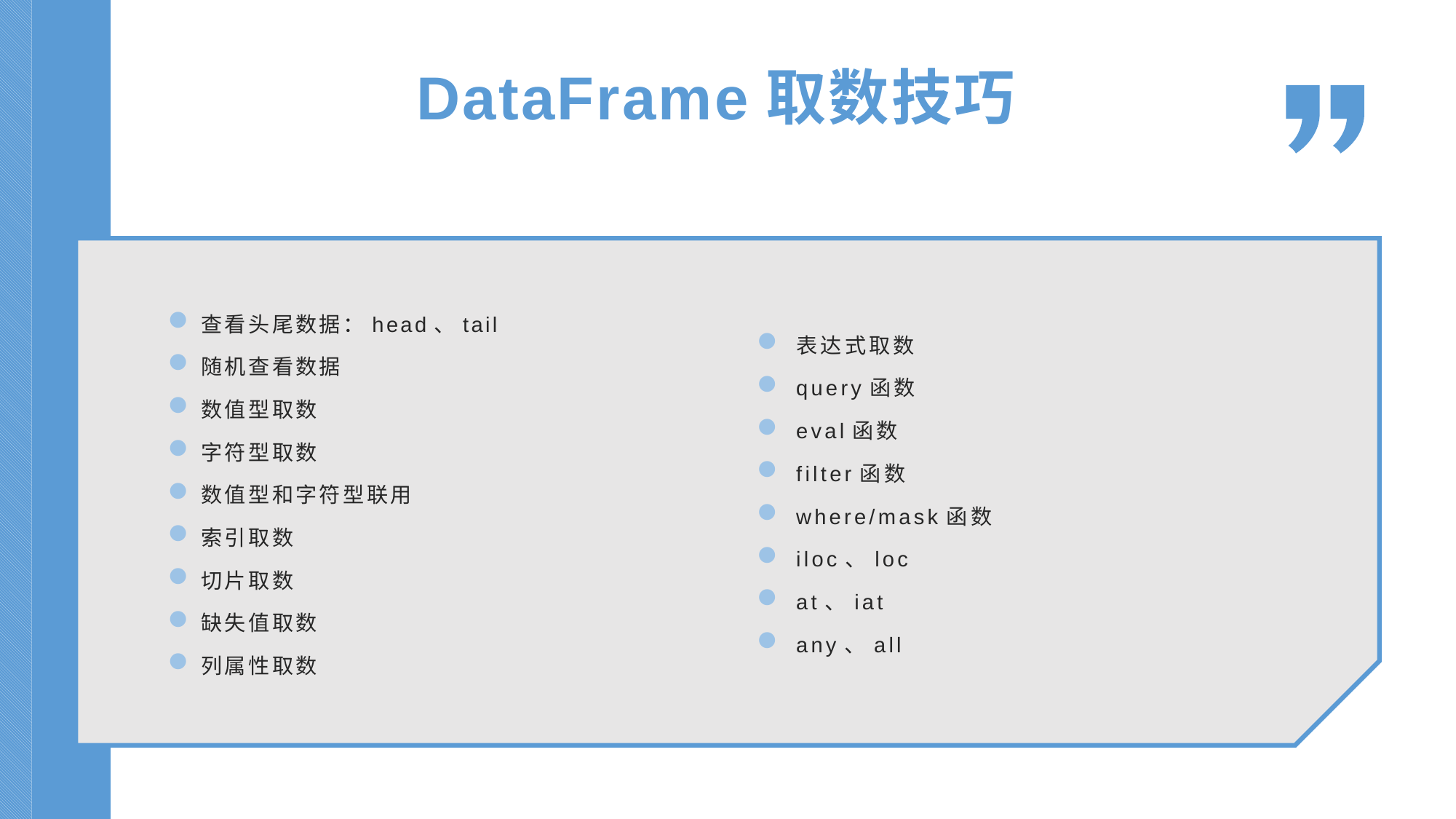

DataFrame取数技巧

查看头尾数据：head、tail
随机查看数据
数值型取数
字符型取数
数值型和字符型联用
索引取数
切片取数
缺失值取数
列属性取数
表达式取数
query函数
eval函数
filter函数
where/mask函数
iloc、loc
at、iat
any、all